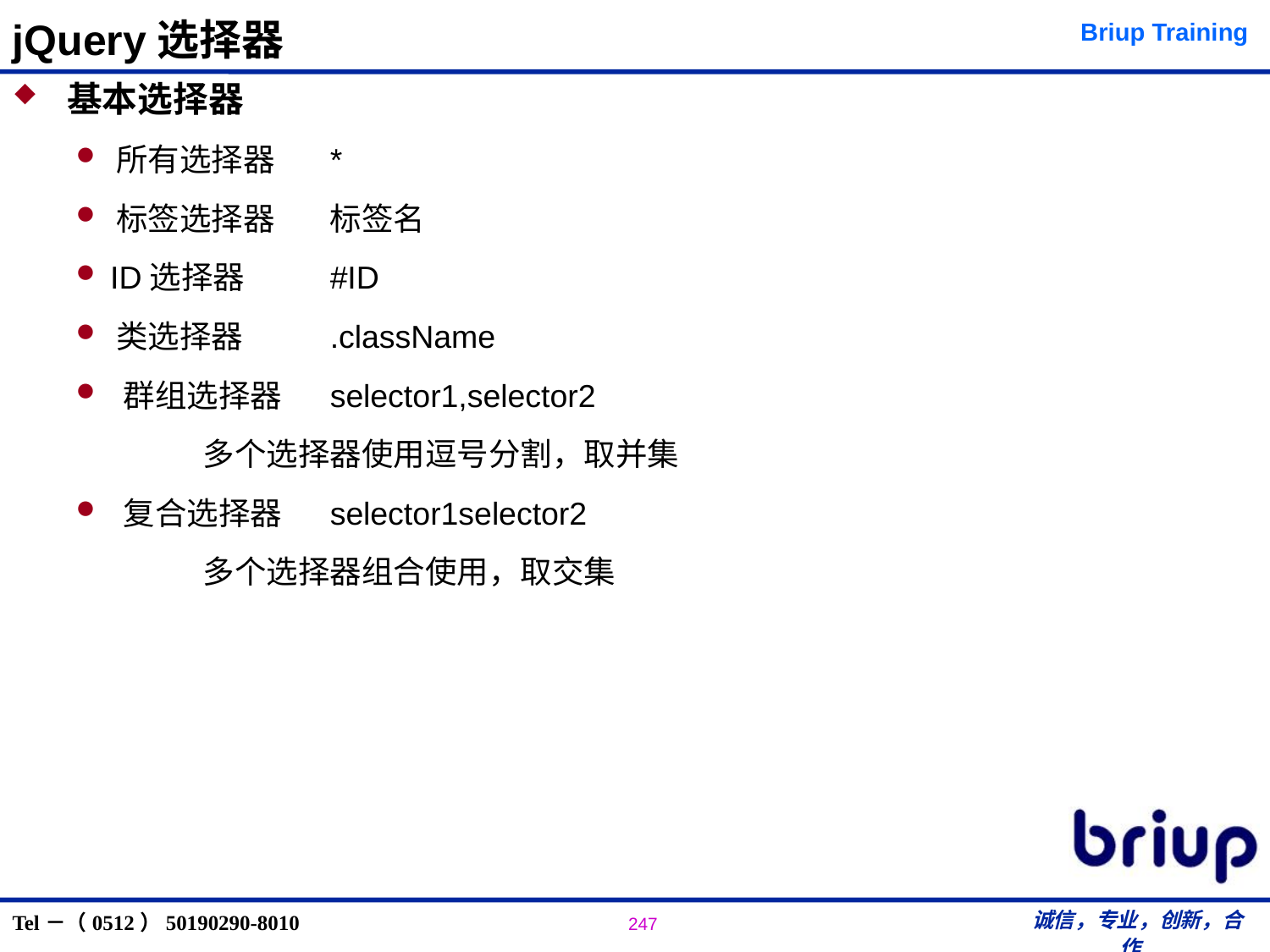

# jQuery选择器
 基本选择器
 所有选择器	*
 标签选择器	标签名
 ID选择器	#ID
 类选择器	.className
  群组选择器	selector1,selector2
   	多个选择器使用逗号分割，取并集
  复合选择器	selector1selector2
   	多个选择器组合使用，取交集